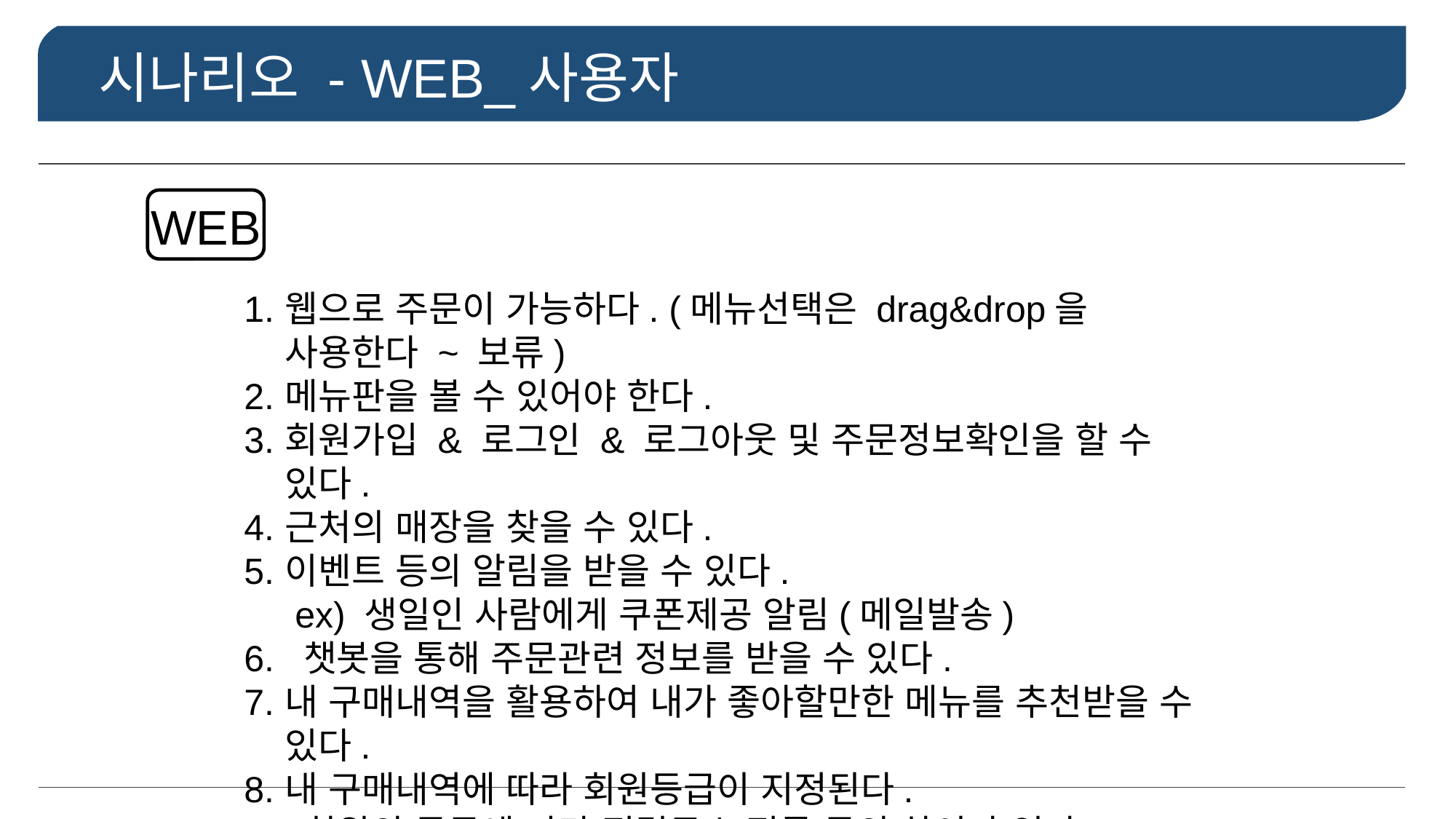

시나리오 - WEB_사용자

WEB
웹으로 주문이 가능하다. (메뉴선택은 drag&drop을 사용한다 ~ 보류)
메뉴판을 볼 수 있어야 한다.
회원가입 & 로그인 & 로그아웃 및 주문정보확인을 할 수 있다.
근처의 매장을 찾을 수 있다.
이벤트 등의 알림을 받을 수 있다.
     ex) 생일인 사람에게 쿠폰제공 알림(메일발송)
6.  챗봇을 통해 주문관련 정보를 받을 수 있다.
내 구매내역을 활용하여 내가 좋아할만한 메뉴를 추천받을 수 있다.
내 구매내역에 따라 회원등급이 지정된다.
     회원의 등급에 따라 적립금 누적률 등의 차이가 있다.